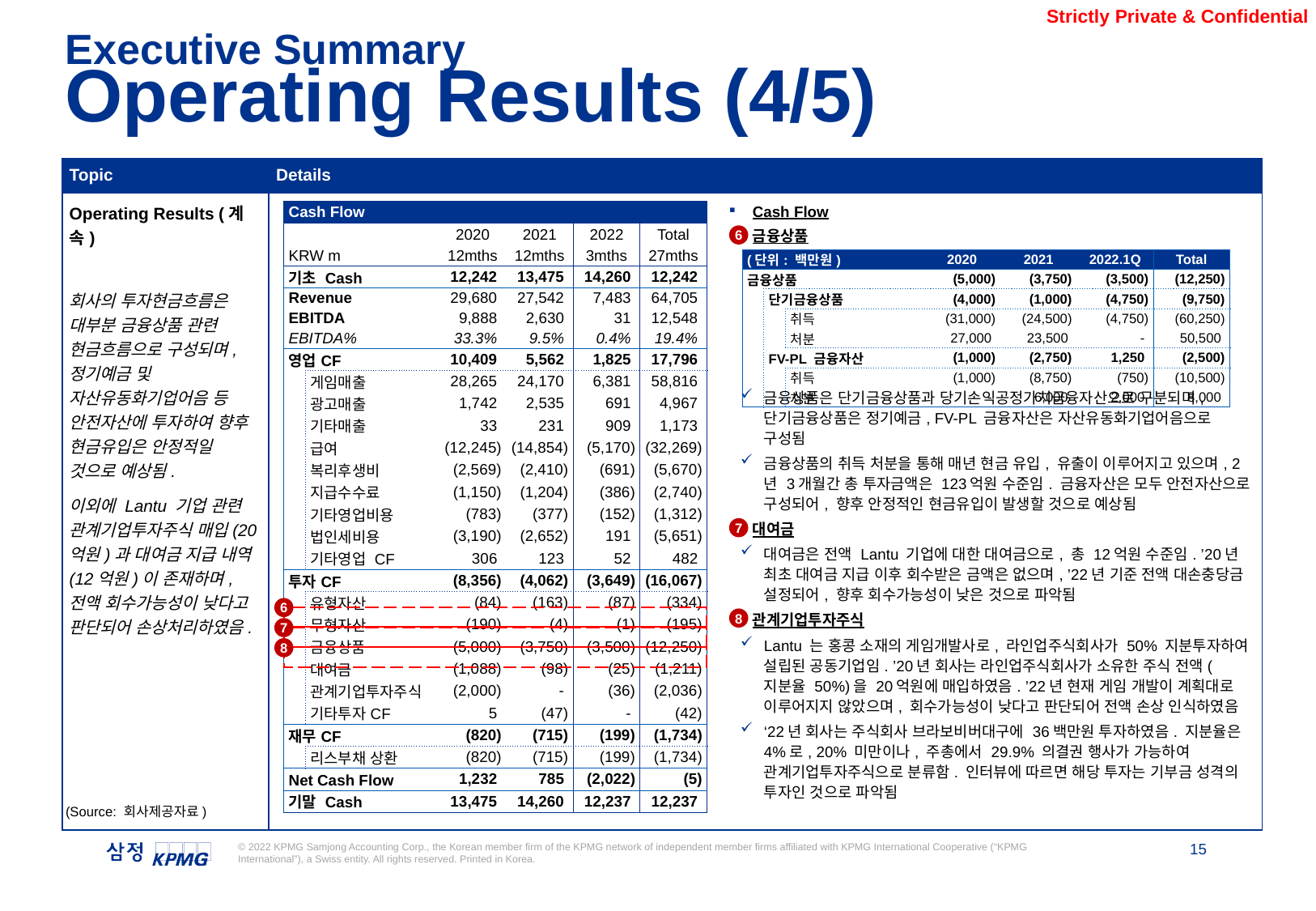

Executive Summary
Operating Results (4/5)
| Topic | Details |
| --- | --- |
| Operating Results (계속) 회사의 투자현금흐름은 대부분 금융상품 관련 현금흐름으로 구성되며, 정기예금 및 자산유동화기업어음 등 안전자산에 투자하여 향후 현금유입은 안정적일 것으로 예상됨. 이외에 Lantu 기업 관련 관계기업투자주식 매입(20억원)과 대여금 지급 내역(12억원)이 존재하며, 전액 회수가능성이 낮다고 판단되어 손상처리하였음. | Cash Flow 금융상품 금융상품은 단기금융상품과 당기손익공정가치금융자산으로 구분되며, 단기금융상품은 정기예금, FV-PL 금융자산은 자산유동화기업어음으로 구성됨 금융상품의 취득 처분을 통해 매년 현금 유입, 유출이 이루어지고 있으며, 2년 3개월간 총 투자금액은 123억원 수준임. 금융자산은 모두 안전자산으로 구성되어, 향후 안정적인 현금유입이 발생할 것으로 예상됨 대여금 대여금은 전액 Lantu 기업에 대한 대여금으로, 총 12억원 수준임. ’20년 최초 대여금 지급 이후 회수받은 금액은 없으며, ’22년 기준 전액 대손충당금 설정되어, 향후 회수가능성이 낮은 것으로 파악됨 관계기업투자주식 Lantu 는 홍콩 소재의 게임개발사로, 라인업주식회사가 50% 지분투자하여 설립된 공동기업임. ’20년 회사는 라인업주식회사가 소유한 주식 전액(지분율 50%)을 20억원에 매입하였음. ’22년 현재 게임 개발이 계획대로 이루어지지 않았으며, 회수가능성이 낮다고 판단되어 전액 손상 인식하였음 ‘22년 회사는 주식회사 브라보비버대구에 36백만원 투자하였음. 지분율은 4%로, 20% 미만이나, 주총에서 29.9% 의결권 행사가 가능하여 관계기업투자주식으로 분류함. 인터뷰에 따르면 해당 투자는 기부금 성격의 투자인 것으로 파악됨 |
| Cash Flow |  |  |  |  |  |
| --- | --- | --- | --- | --- | --- |
|  |  | 2020 | 2021 | 2022 | Total |
| KRW m |  | 12mths | 12mths | 3mths | 27mths |
| 기초 Cash |  | 12,242 | 13,475 | 14,260 | 12,242 |
| Revenue |  | 29,680 | 27,542 | 7,483 | 64,705 |
| EBITDA |  | 9,888 | 2,630 | 31 | 12,548 |
| EBITDA% |  | 33.3% | 9.5% | 0.4% | 19.4% |
| 영업CF |  | 10,409 | 5,562 | 1,825 | 17,796 |
|  | 게임매출 | 28,265 | 24,170 | 6,381 | 58,816 |
|  | 광고매출 | 1,742 | 2,535 | 691 | 4,967 |
|  | 기타매출 | 33 | 231 | 909 | 1,173 |
|  | 급여 | (12,245) | (14,854) | (5,170) | (32,269) |
|  | 복리후생비 | (2,569) | (2,410) | (691) | (5,670) |
|  | 지급수수료 | (1,150) | (1,204) | (386) | (2,740) |
|  | 기타영업비용 | (783) | (377) | (152) | (1,312) |
|  | 법인세비용 | (3,190) | (2,652) | 191 | (5,651) |
|  | 기타영업 CF | 306 | 123 | 52 | 482 |
| 투자CF |  | (8,356) | (4,062) | (3,649) | (16,067) |
|  | 유형자산 | (84) | (163) | (87) | (334) |
|  | 무형자산 | (190) | (4) | (1) | (195) |
|  | 금융상품 | (5,000) | (3,750) | (3,500) | (12,250) |
|  | 대여금 | (1,088) | (98) | (25) | (1,211) |
|  | 관계기업투자주식 | (2,000) | - | (36) | (2,036) |
|  | 기타투자CF | 5 | (47) | - | (42) |
| 재무CF |  | (820) | (715) | (199) | (1,734) |
|  | 리스부채 상환 | (820) | (715) | (199) | (1,734) |
| Net Cash Flow |  | 1,232 | 785 | (2,022) | (5) |
| 기말 Cash |  | 13,475 | 14,260 | 12,237 | 12,237 |
6
| (단위: 백만원) |  |  | 2020 | 2021 | 2022.1Q | Total |
| --- | --- | --- | --- | --- | --- | --- |
| 금융상품 |  |  | (5,000) | (3,750) | (3,500) | (12,250) |
|  | 단기금융상품 |  | (4,000) | (1,000) | (4,750) | (9,750) |
|  |  | 취득 | (31,000) | (24,500) | (4,750) | (60,250) |
|  |  | 처분 | 27,000 | 23,500 | - | 50,500 |
|  | FV-PL 금융자산 |  | (1,000) | (2,750) | 1,250 | (2,500) |
|  |  | 취득 | (1,000) | (8,750) | (750) | (10,500) |
|  |  | 처분 | - | 6,000 | 2,000 | 8,000 |
7
6

8
7

8

(Source: 회사제공자료)